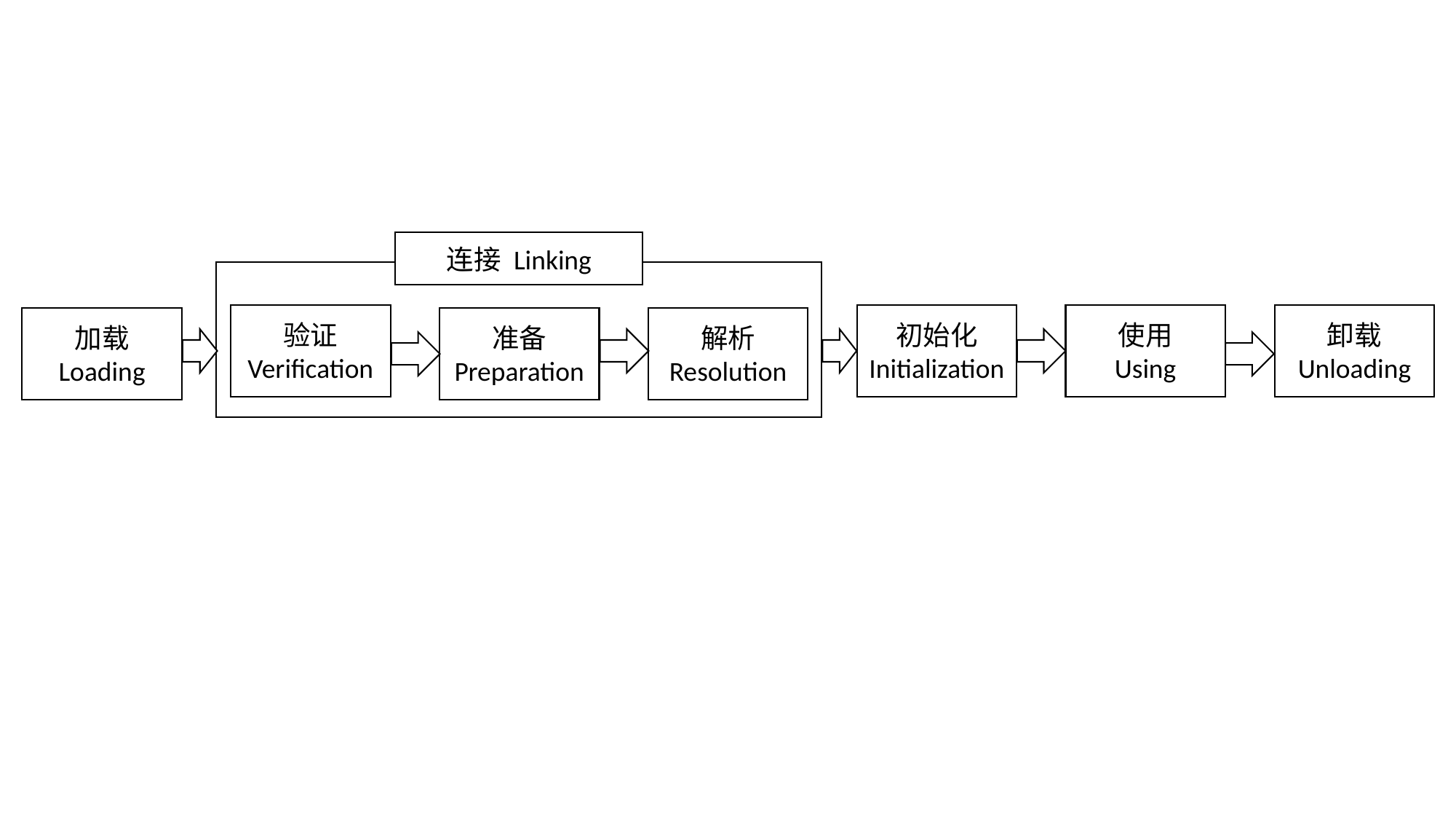

连接 Linking

验证
Verification
初始化
Initialization
使用
Using
卸载
Unloading
加载
Loading
准备
Preparation
解析
Resolution